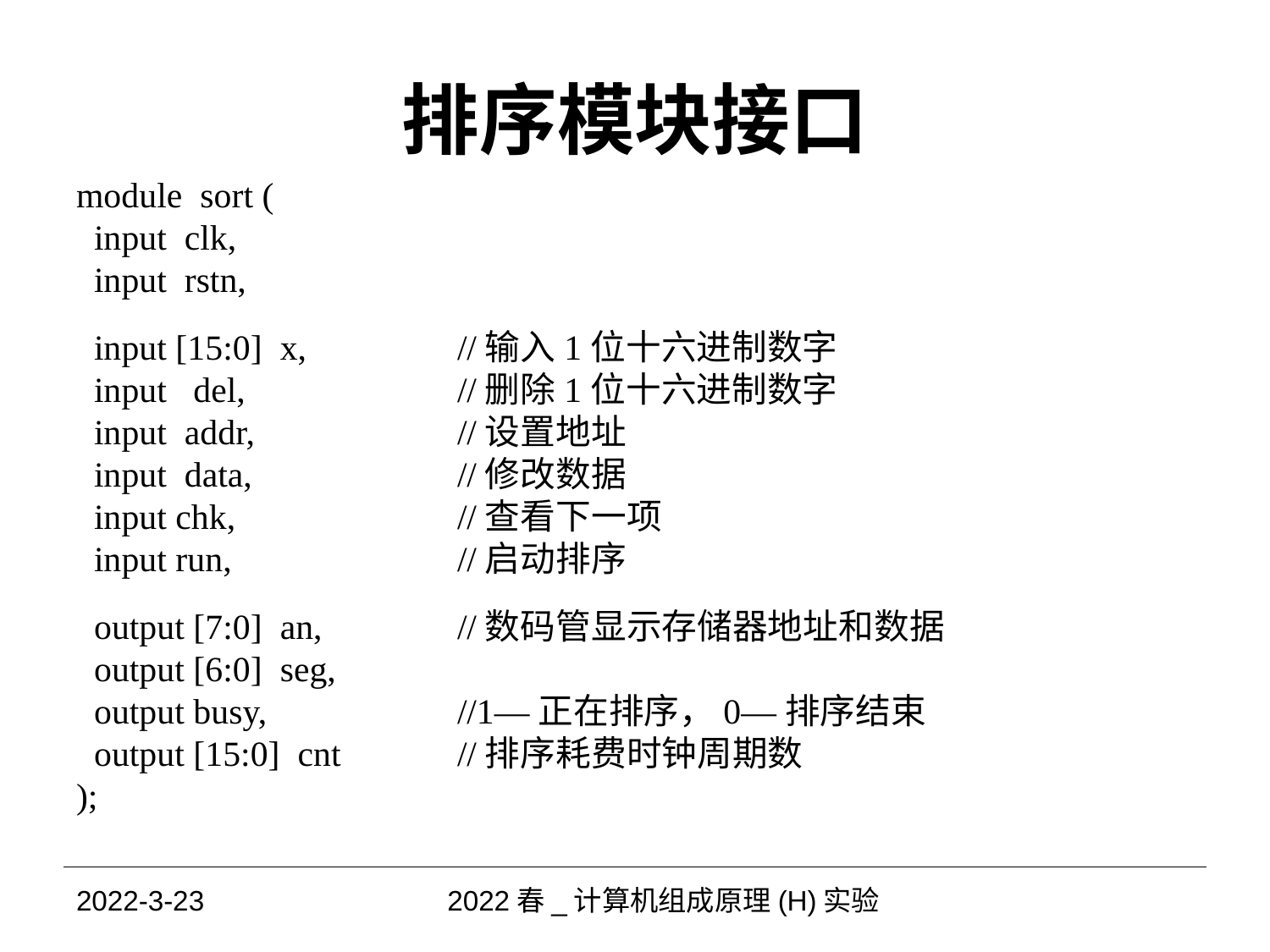

# 排序模块接口
module  sort (
  input  clk,
  input  rstn,

  input [15:0]  x,		//输入1位十六进制数字
  input   del,		//删除1位十六进制数字
  input  addr,		//设置地址
  input  data,		//修改数据
  input chk,		//查看下一项
  input run,		//启动排序

  output [7:0]  an,		//数码管显示存储器地址和数据
  output [6:0]  seg,
  output busy,		//1—正在排序，0—排序结束
  output [15:0]  cnt	//排序耗费时钟周期数
);

2022-3-23
2022春_计算机组成原理(H)实验
23